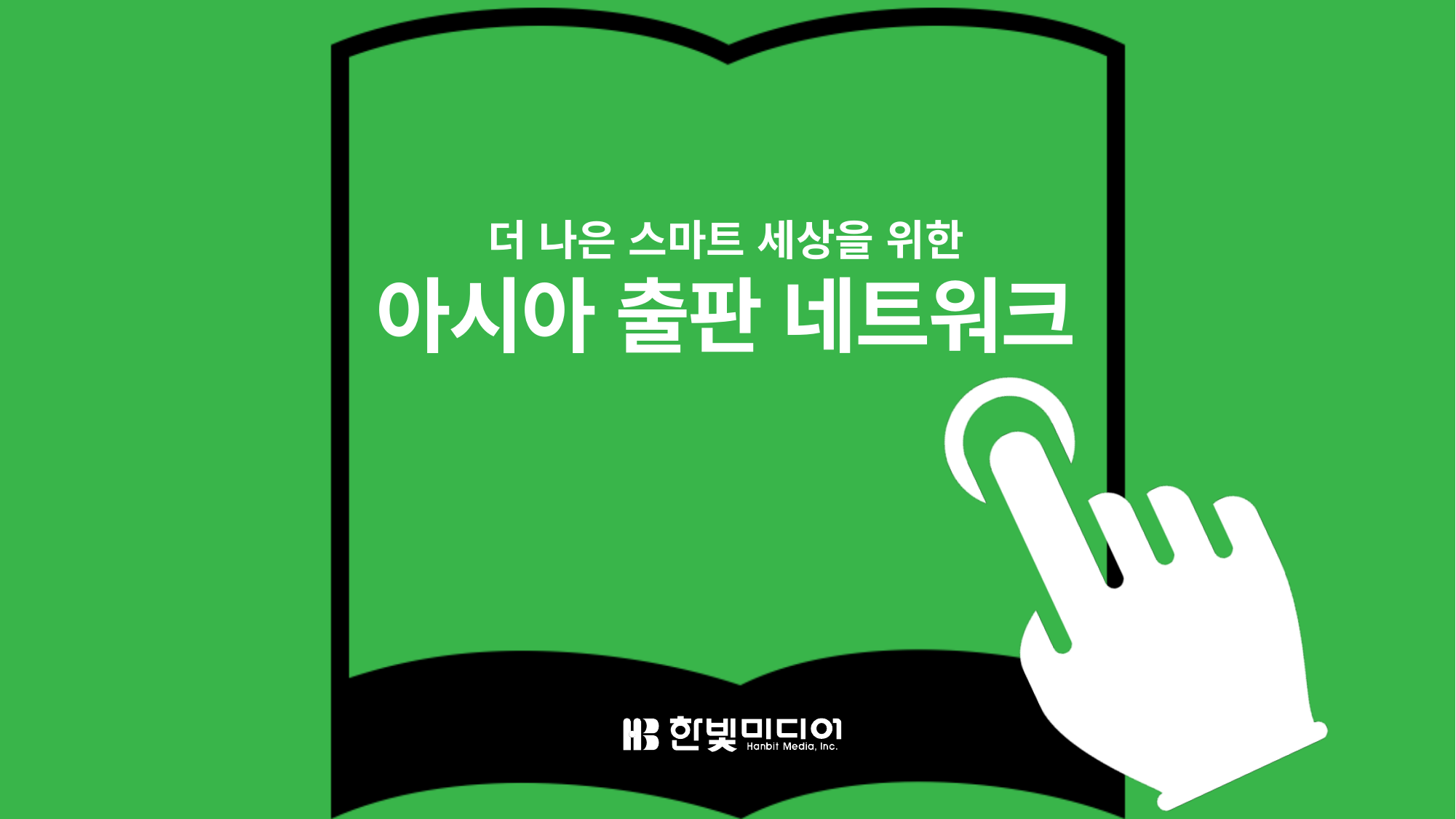

더 나은 스마트 세상을 위한
아시아 출판 네트워크